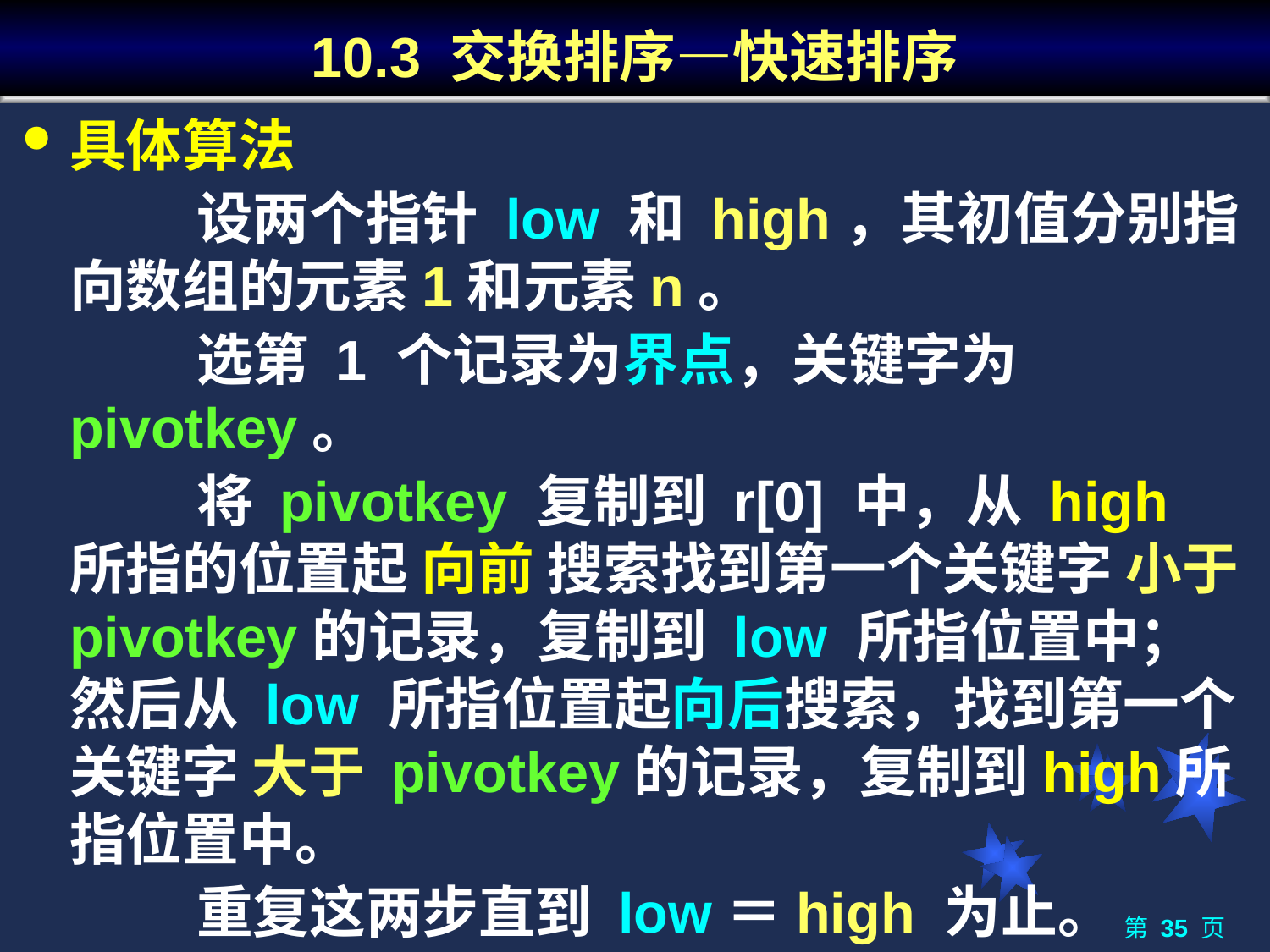

# 10.3 交换排序—快速排序
具体算法
		设两个指针 low 和 high，其初值分别指向数组的元素1和元素n。
		选第 1 个记录为界点，关键字为pivotkey。
		将 pivotkey 复制到 r[0] 中，从 high 所指的位置起 向前 搜索找到第一个关键字 小于pivotkey的记录，复制到 low 所指位置中；然后从 low 所指位置起向后搜索，找到第一个关键字 大于 pivotkey的记录，复制到high所指位置中。
		重复这两步直到 low＝high 为止。
第 35 页